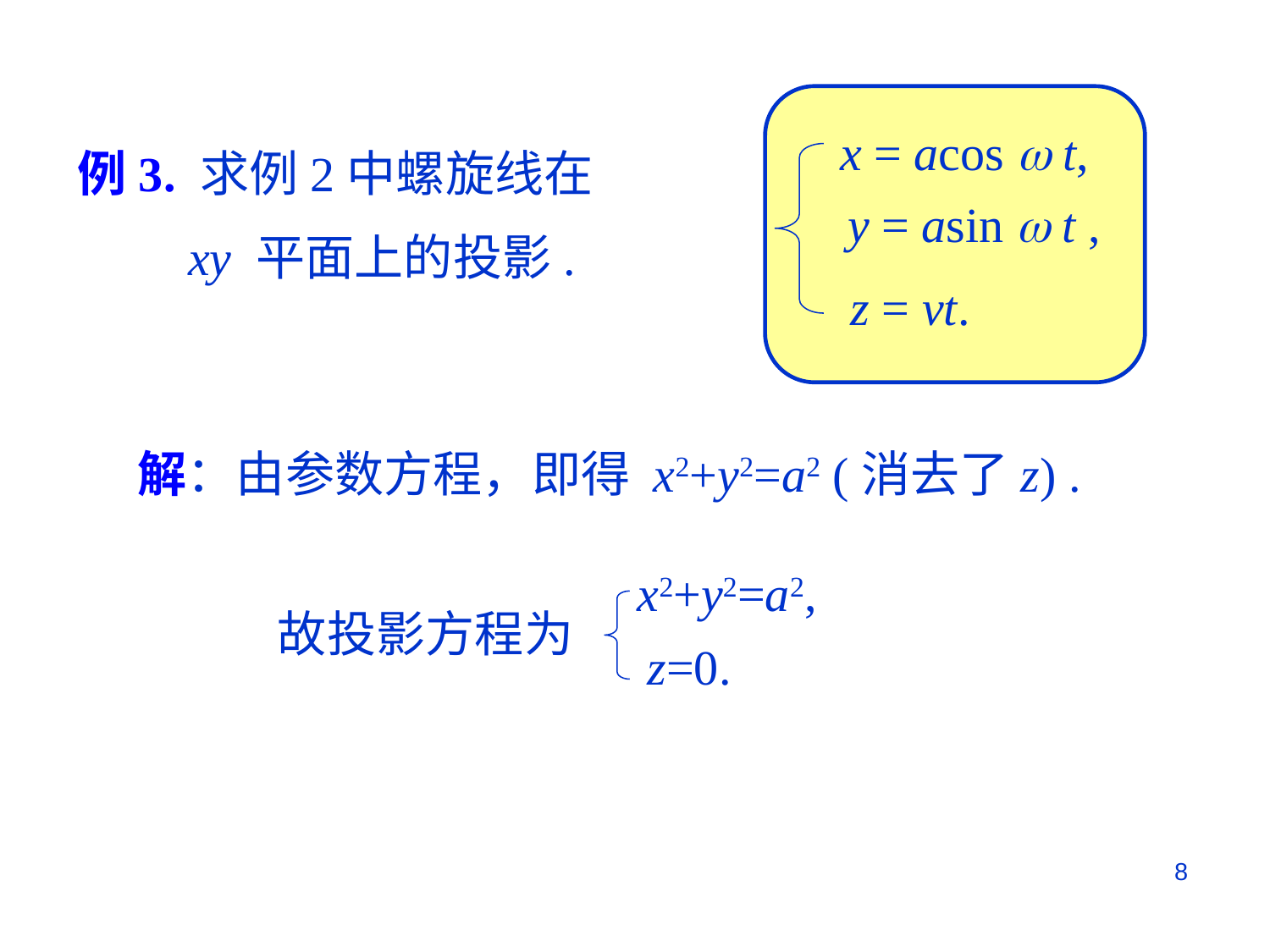

x = acos ω t,

y = asin ω t ,
z = vt.
例3. 求例2中螺旋线在
         xy 平面上的投影.
解：由参数方程，即得 x2+y2=a2 (消去了z) .
x2+y2=a2,

故投影方程为
z=0.
8